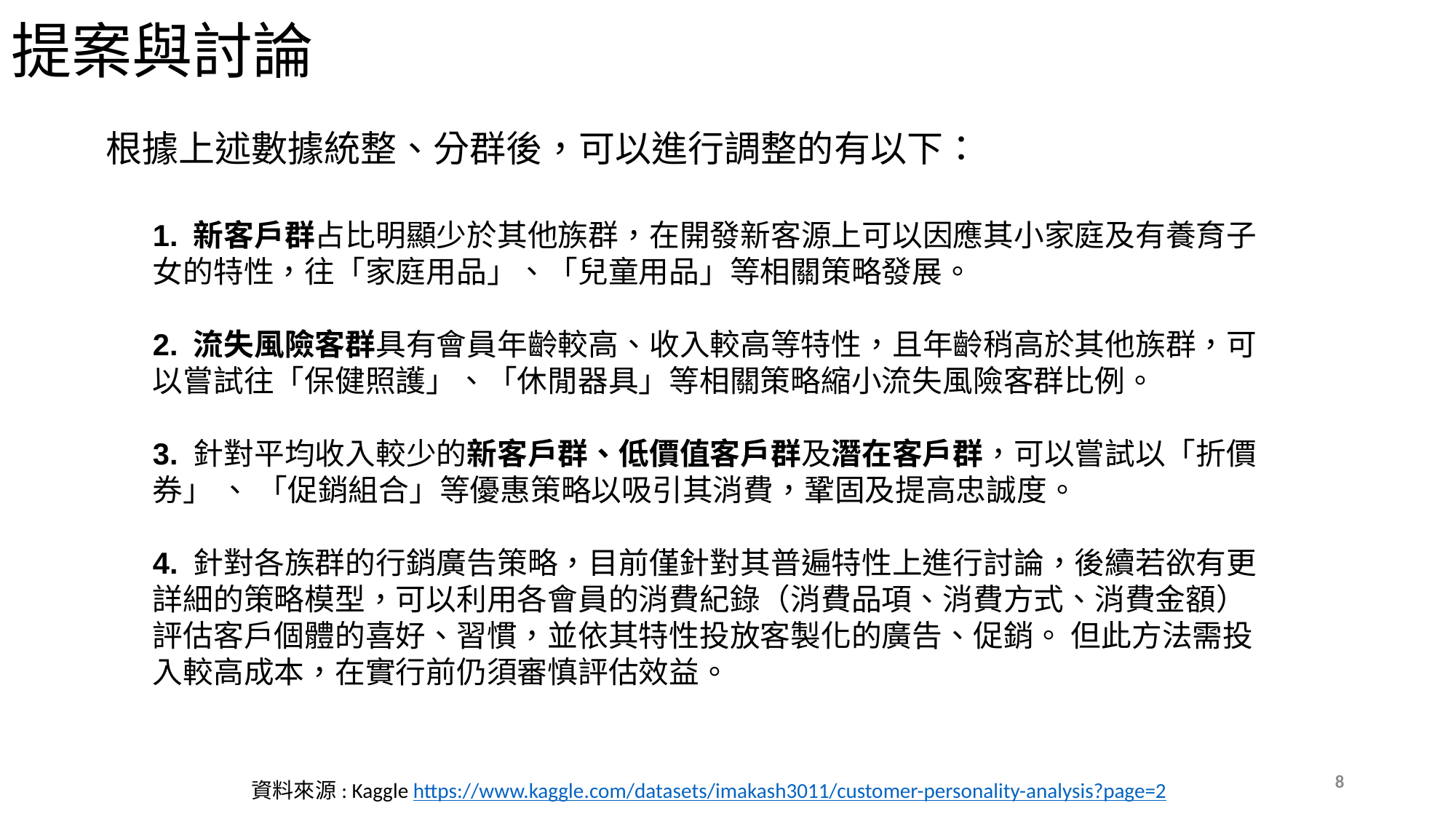

提案與討論
根據上述數據統整、分群後，可以進行調整的有以下：
1. 新客戶群占比明顯少於其他族群，在開發新客源上可以因應其小家庭及有養育子女的特性，往「家庭用品」、「兒童用品」等相關策略發展。

2. 流失風險客群具有會員年齡較高、收入較高等特性，且年齡稍高於其他族群，可以嘗試往「保健照護」、「休閒器具」等相關策略縮小流失風險客群比例。

3. 針對平均收入較少的新客戶群、低價值客戶群及潛在客戶群，可以嘗試以「折價券」 、 「促銷組合」等優惠策略以吸引其消費，鞏固及提高忠誠度。

4. 針對各族群的行銷廣告策略，目前僅針對其普遍特性上進行討論，後續若欲有更詳細的策略模型，可以利用各會員的消費紀錄（消費品項、消費方式、消費金額）評估客戶個體的喜好、習慣，並依其特性投放客製化的廣告、促銷。 但此方法需投入較高成本，在實行前仍須審慎評估效益。
8
資料來源: Kaggle https://www.kaggle.com/datasets/imakash3011/customer-personality-analysis?page=2